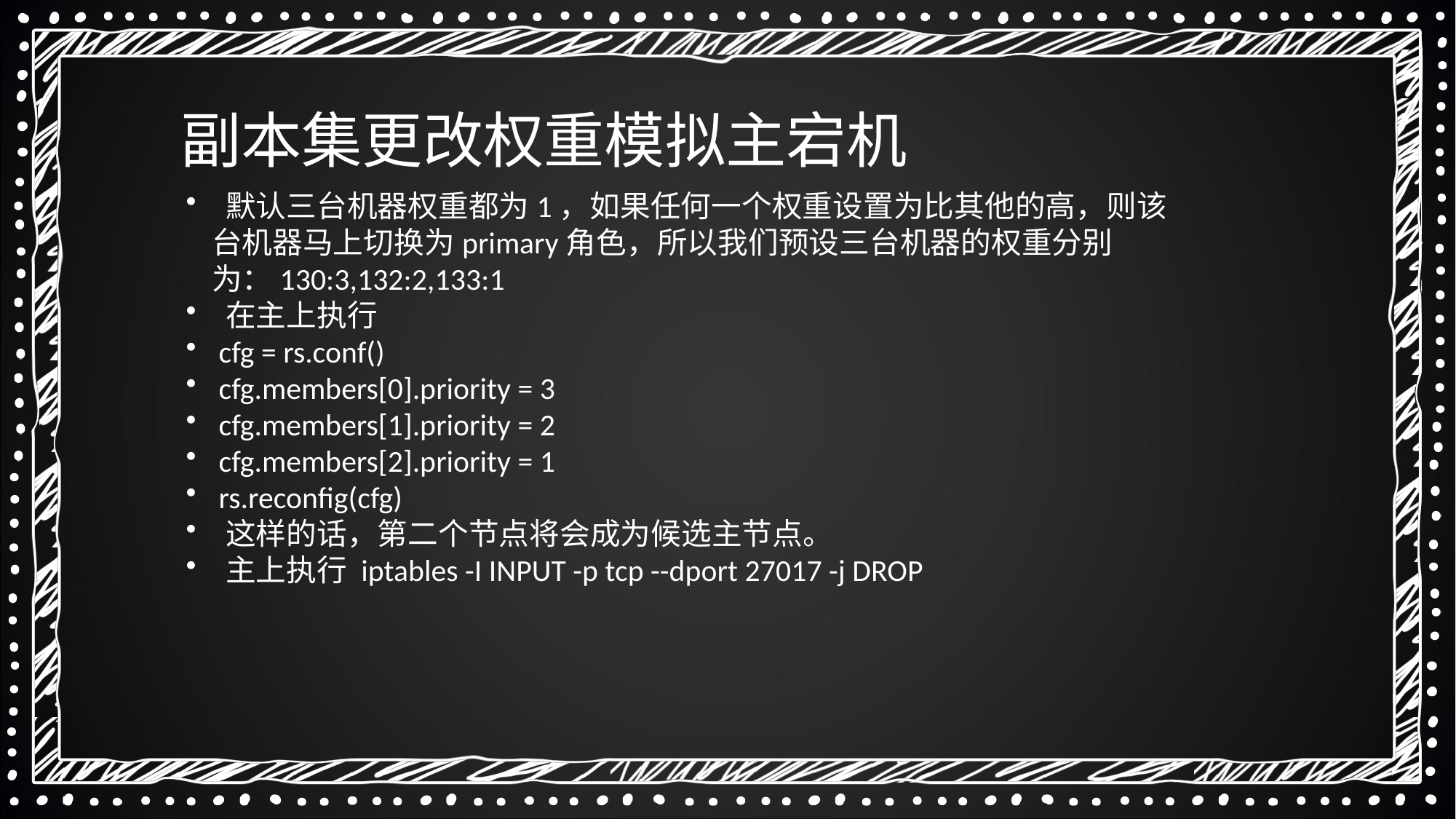

副本集更改权重模拟主宕机
 默认三台机器权重都为1，如果任何一个权重设置为比其他的高，则该台机器马上切换为primary角色，所以我们预设三台机器的权重分别为：130:3,132:2,133:1
 在主上执行
 cfg = rs.conf()
 cfg.members[0].priority = 3
 cfg.members[1].priority = 2
 cfg.members[2].priority = 1
 rs.reconfig(cfg)
 这样的话，第二个节点将会成为候选主节点。
 主上执行 iptables -I INPUT -p tcp --dport 27017 -j DROP